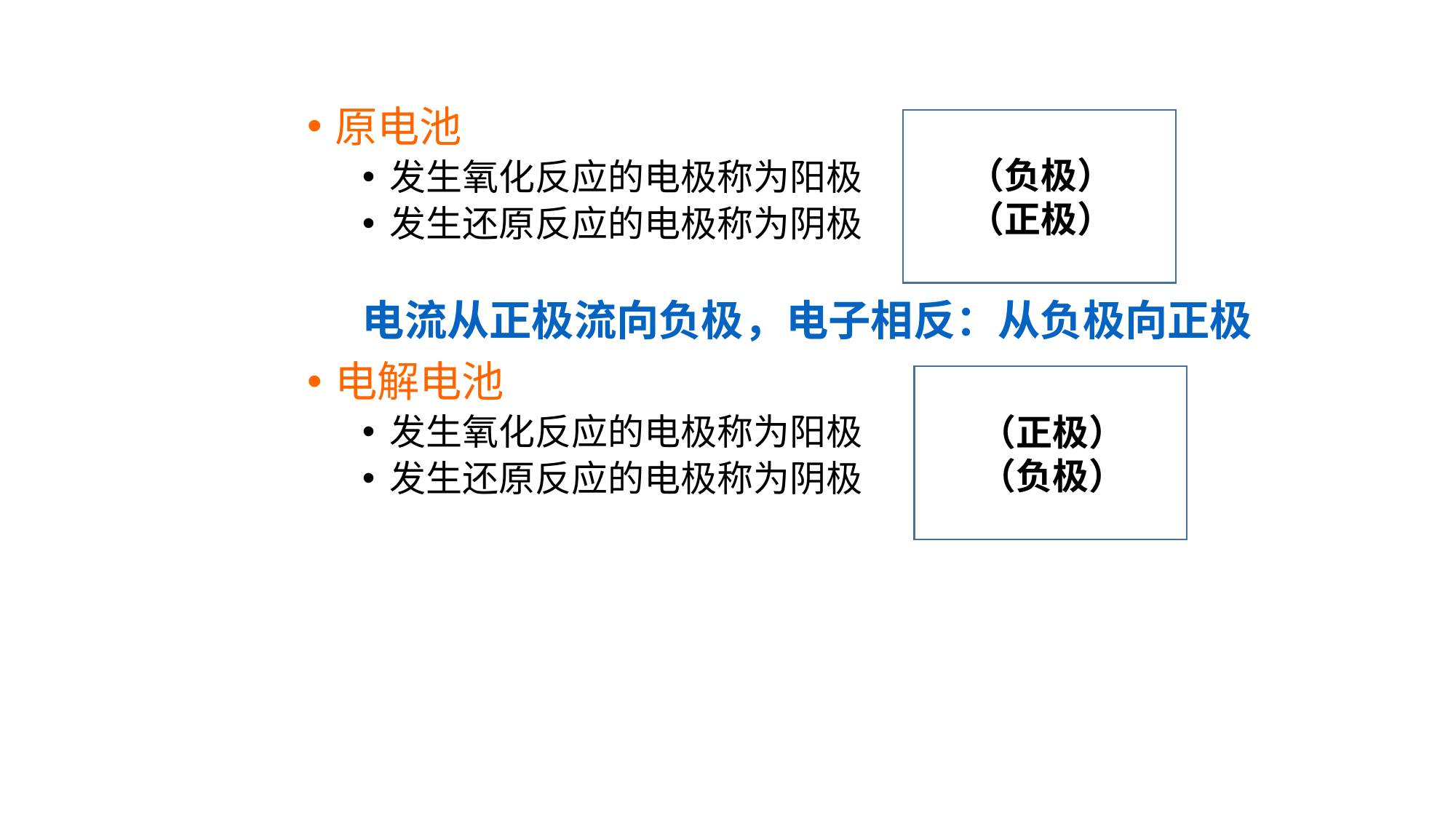

原电池
发生氧化反应的电极称为阳极
发生还原反应的电极称为阴极

电流从正极流向负极，电子相反：从负极向正极
电解电池
发生氧化反应的电极称为阳极
发生还原反应的电极称为阴极

（负极）
（正极）
（正极）
（负极）